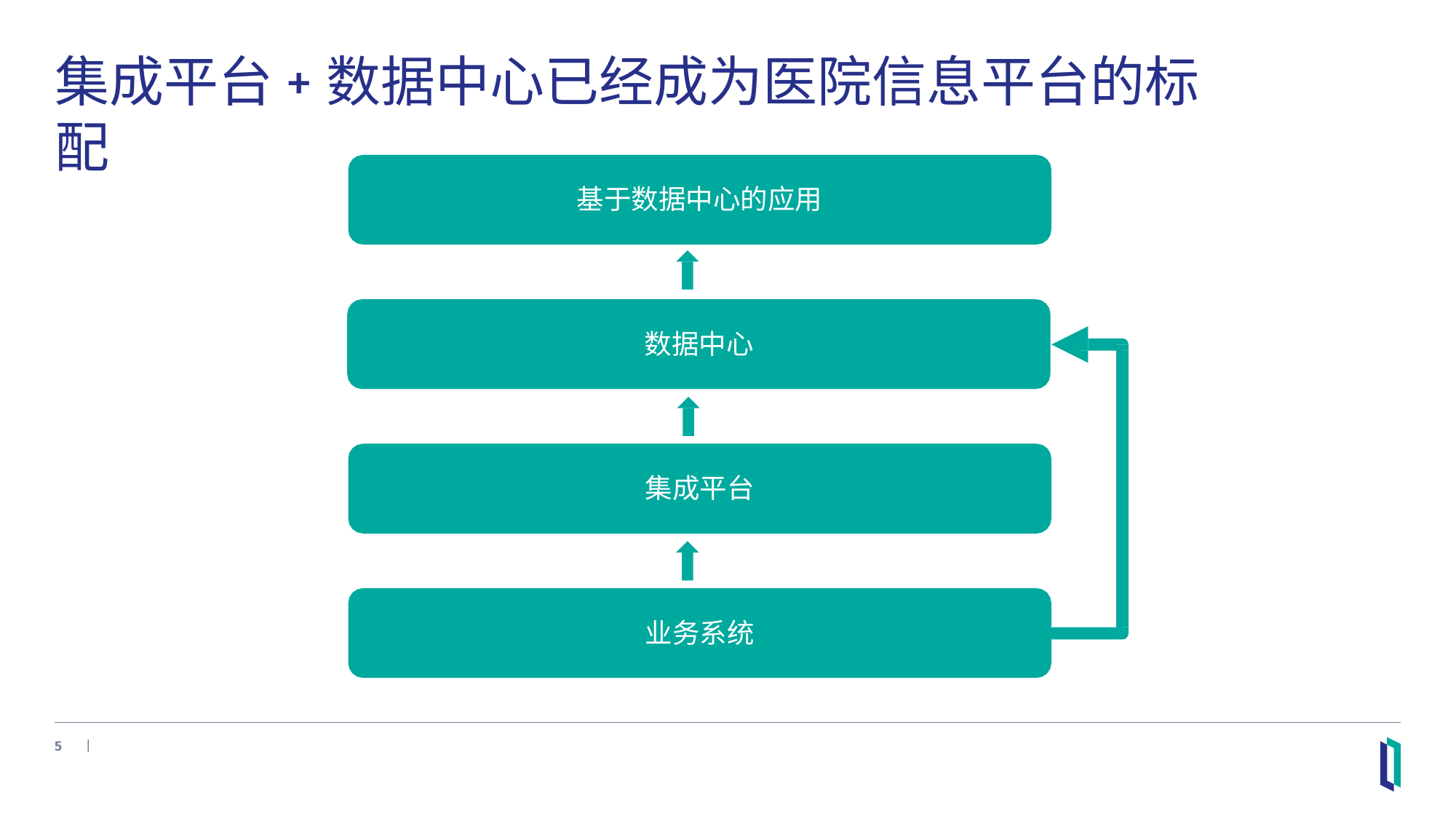

# 集成平台+数据中心已经成为医院信息平台的标配

基于数据中心的应用

数据中心

集成平台

业务系统

5
|